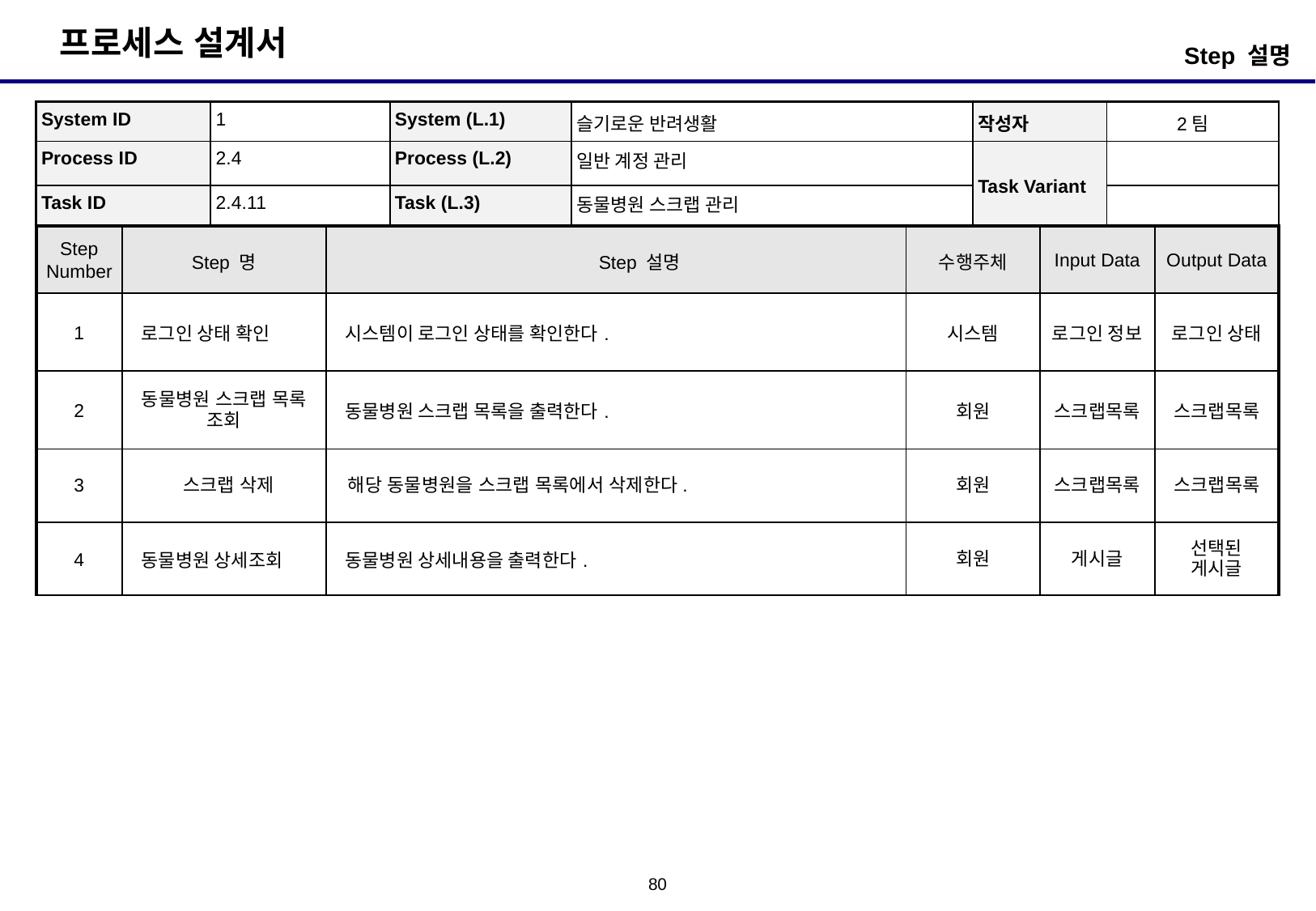

Step 설명
| System ID | 1 | System (L.1) | 슬기로운 반려생활 | 작성자 | 2팀 |
| --- | --- | --- | --- | --- | --- |
| Process ID | 2.4 | Process (L.2) | 일반 계정 관리 | Task Variant |  |
| Task ID | 2.4.11 | Task (L.3) | 동물병원 스크랩 관리 |  |  |
| Step Number | Step 명 | Step 설명 | 수행주체 | Input Data | Output Data |
| --- | --- | --- | --- | --- | --- |
| 1 | 로그인 상태 확인 | 시스템이 로그인 상태를 확인한다. | 시스템 | 로그인 정보 | 로그인 상태 |
| 2 | 동물병원 스크랩 목록 조회 | 동물병원 스크랩 목록을 출력한다. | 회원 | 스크랩목록 | 스크랩목록 |
| 3 | 스크랩 삭제 | 해당 동물병원을 스크랩 목록에서 삭제한다. | 회원 | 스크랩목록 | 스크랩목록 |
| 4 | 동물병원 상세조회 | 동물병원 상세내용을 출력한다. | 회원 | 게시글 | 선택된 게시글 |